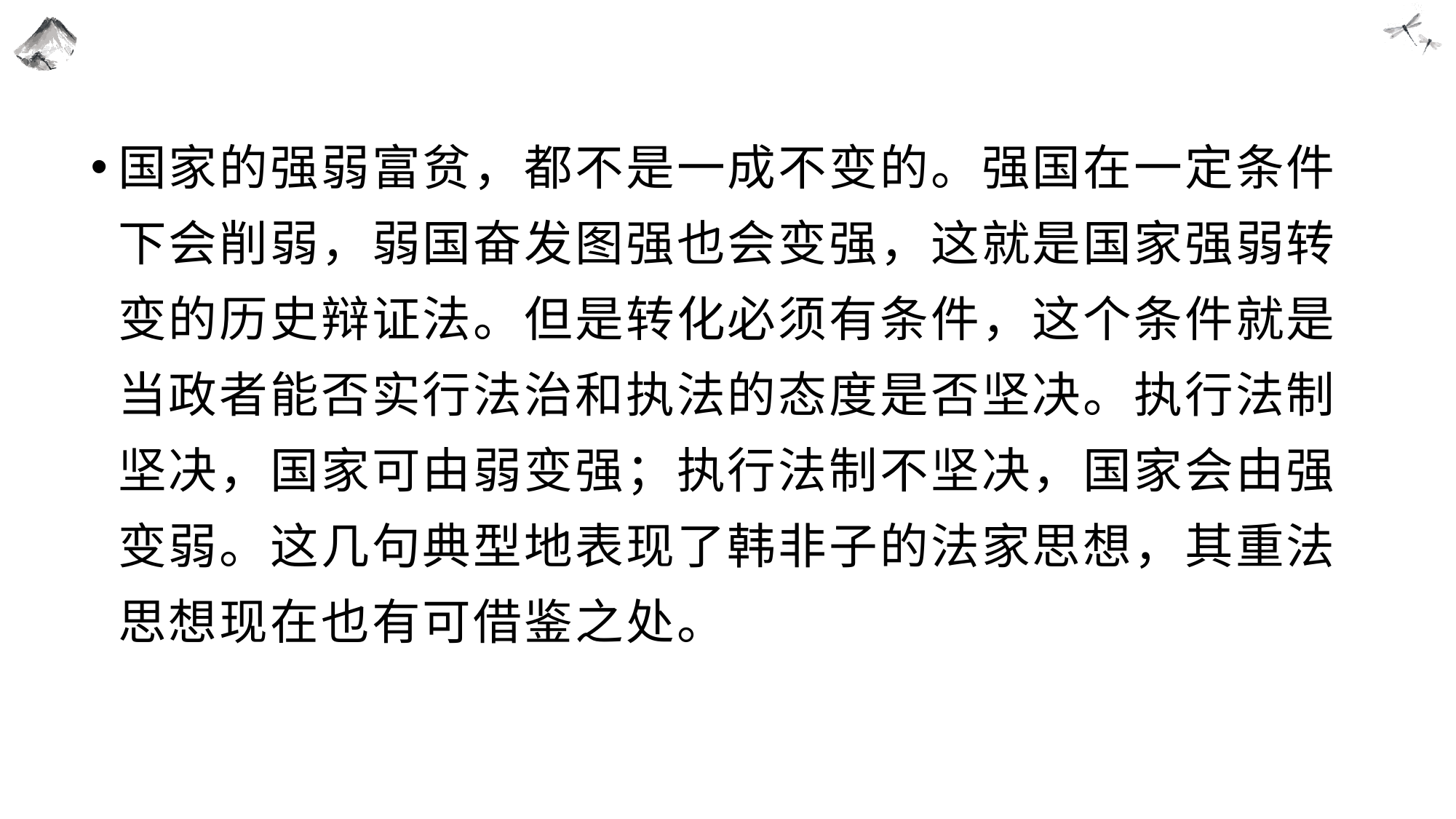

国家的强弱富贫，都不是一成不变的。强国在一定条件下会削弱，弱国奋发图强也会变强，这就是国家强弱转变的历史辩证法。但是转化必须有条件，这个条件就是当政者能否实行法治和执法的态度是否坚决。执行法制坚决，国家可由弱变强；执行法制不坚决，国家会由强变弱。这几句典型地表现了韩非子的法家思想，其重法思想现在也有可借鉴之处。